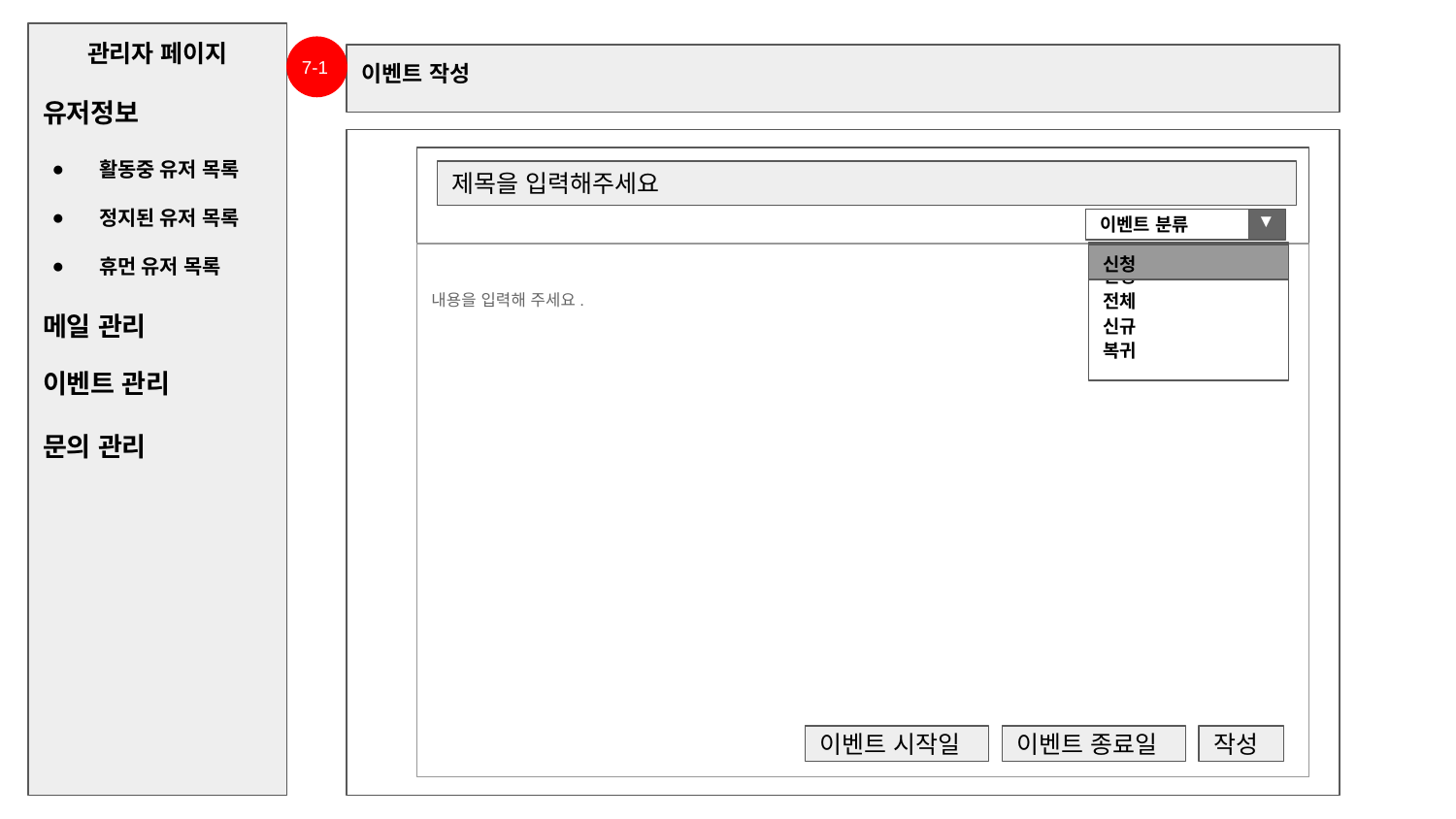

관리자 페이지

유저정보

활동중 유저 목록

정지된 유저 목록

휴먼 유저 목록

메일 관리

이벤트 관리

문의 관리
7-1
이벤트 작성

제목을 입력해주세요
▼
이벤트 분류

신청
전체
신규
복귀
내용을 입력해 주세요.
신청
이벤트 시작일
이벤트 종료일
작성